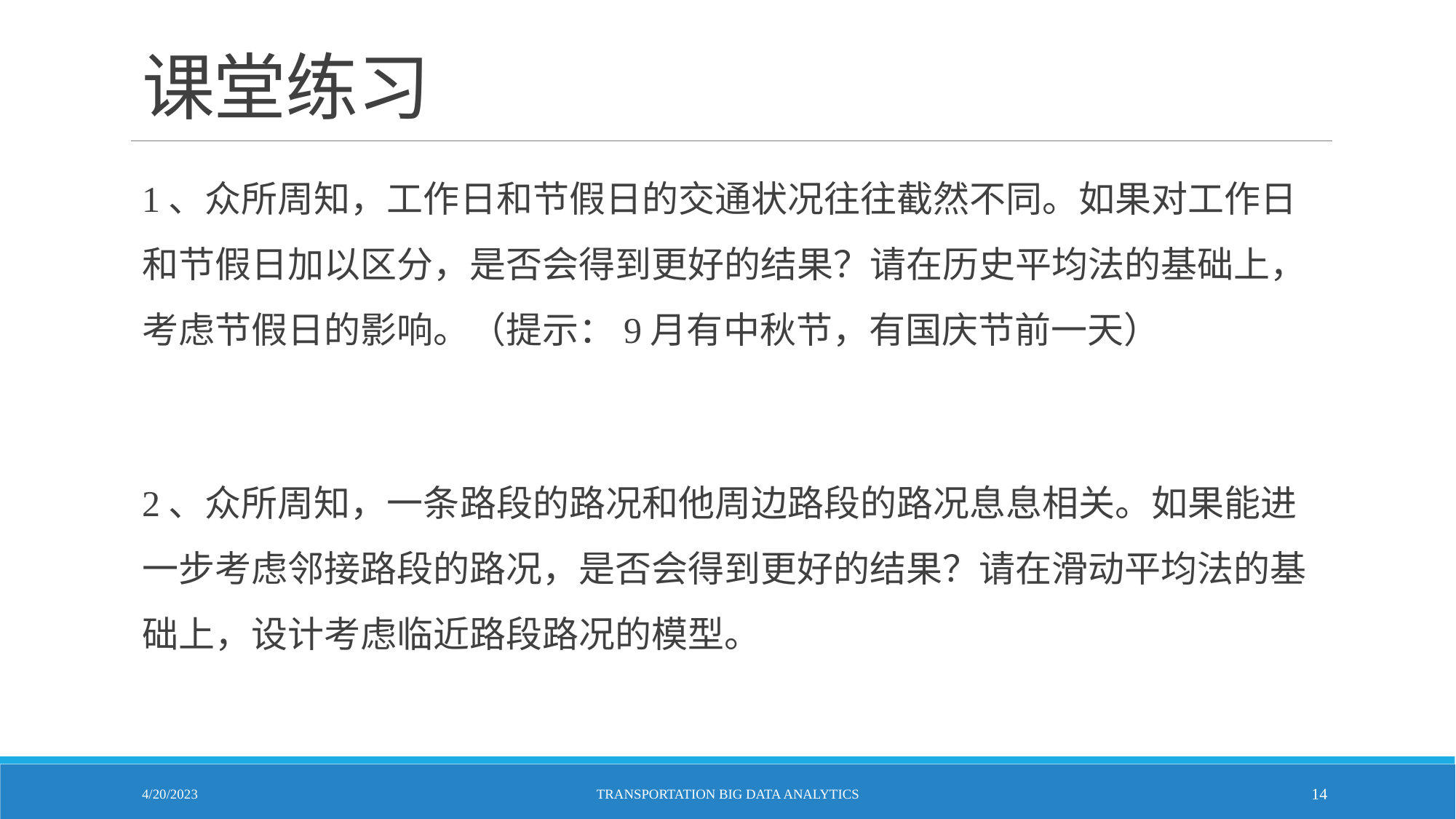

# 课堂练习
1、众所周知，工作日和节假日的交通状况往往截然不同。如果对工作日和节假日加以区分，是否会得到更好的结果？请在历史平均法的基础上，考虑节假日的影响。（提示：9月有中秋节，有国庆节前一天）

2、众所周知，一条路段的路况和他周边路段的路况息息相关。如果能进一步考虑邻接路段的路况，是否会得到更好的结果？请在滑动平均法的基础上，设计考虑临近路段路况的模型。
4/20/2023
Transportation Big Data Analytics
14